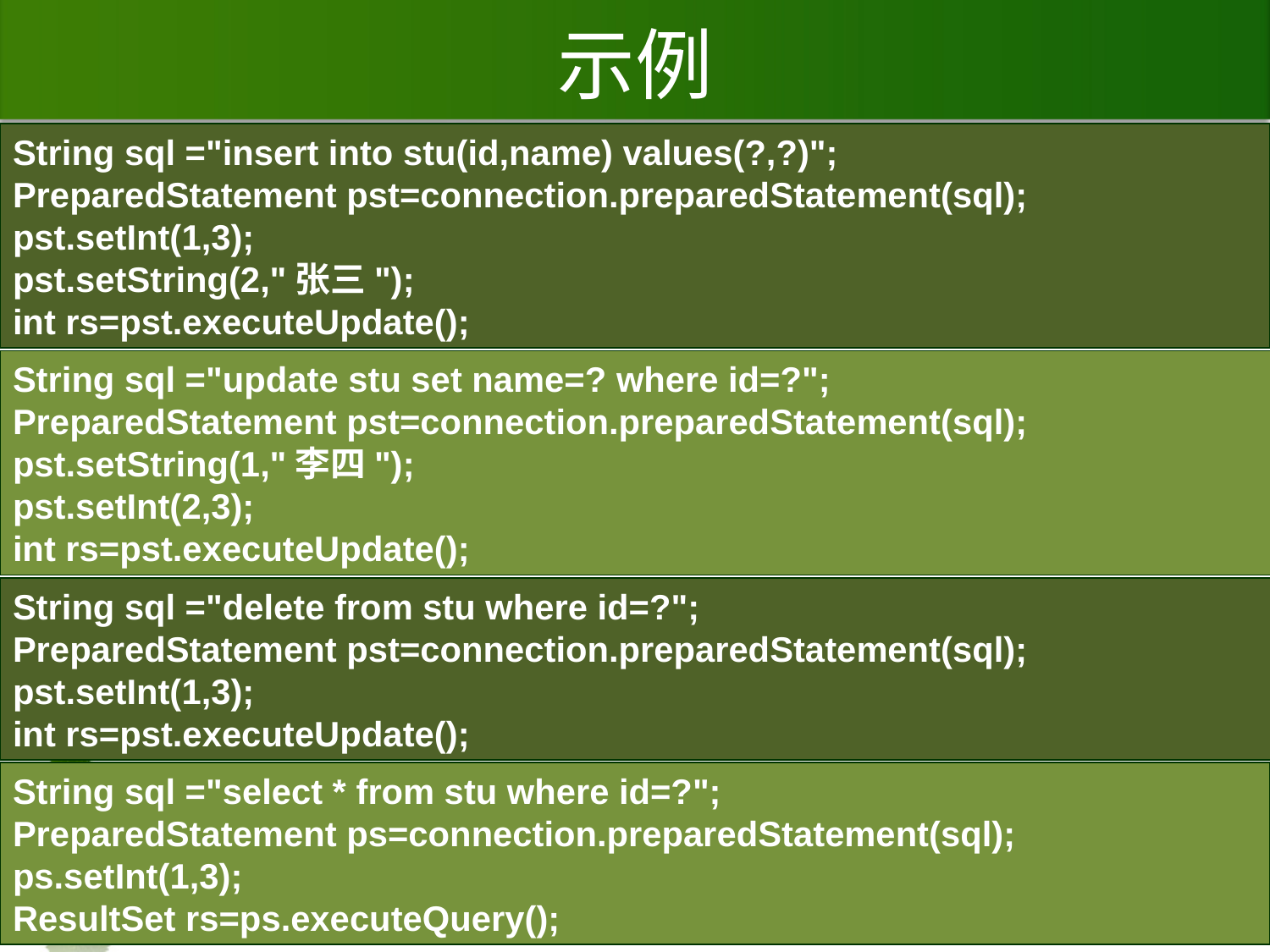

# 示例
String sql ="insert into stu(id,name) values(?,?)";
PreparedStatement pst=connection.preparedStatement(sql);
pst.setInt(1,3);
pst.setString(2,"张三");
int rs=pst.executeUpdate();
String sql ="update stu set name=? where id=?";
PreparedStatement pst=connection.preparedStatement(sql);
pst.setString(1,"李四");
pst.setInt(2,3);
int rs=pst.executeUpdate();
String sql ="delete from stu where id=?";
PreparedStatement pst=connection.preparedStatement(sql);
pst.setInt(1,3);
int rs=pst.executeUpdate();
String sql ="select * from stu where id=?";
PreparedStatement ps=connection.preparedStatement(sql);
ps.setInt(1,3);
ResultSet rs=ps.executeQuery();